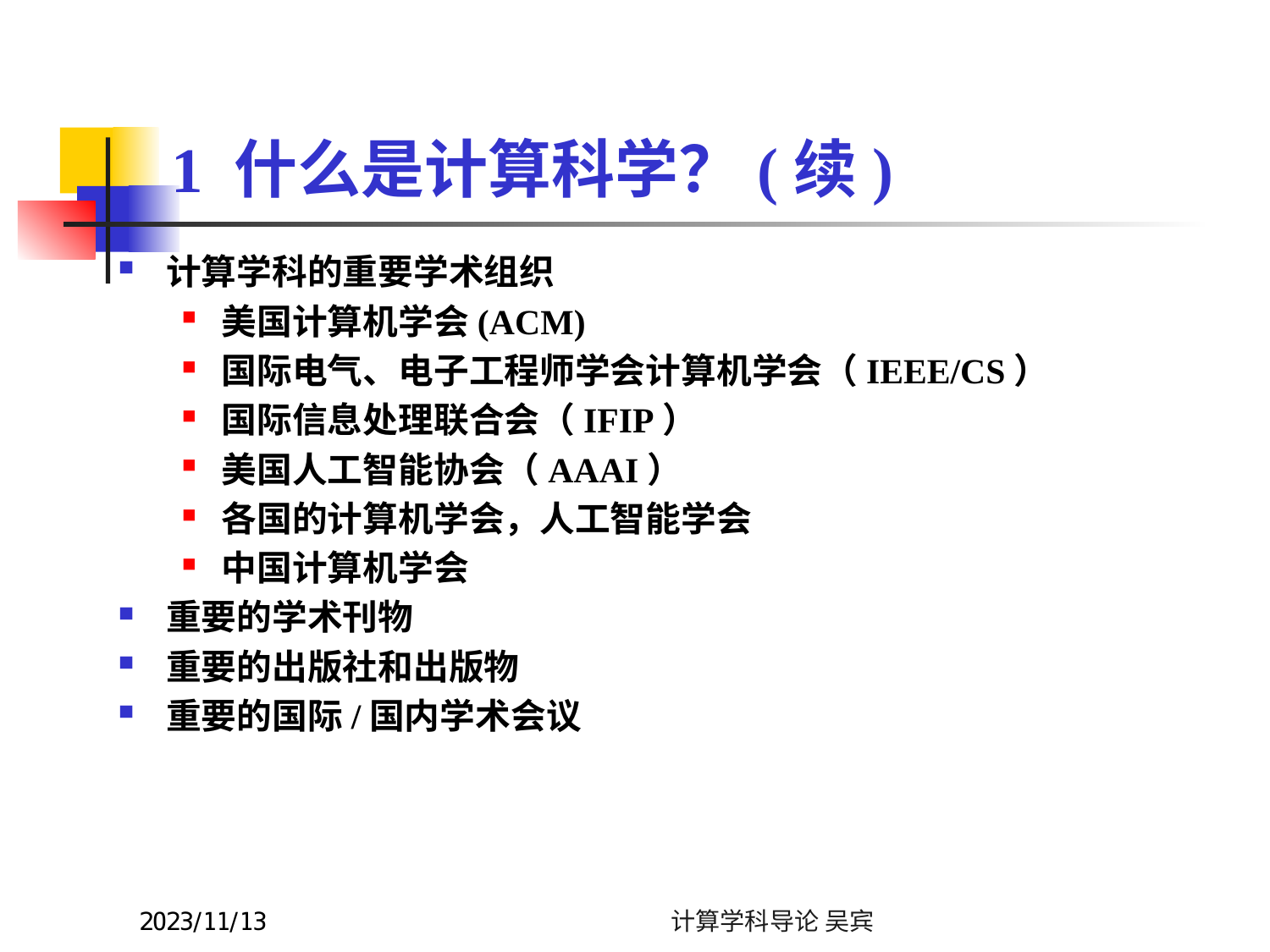

# 1 什么是计算科学？(续)
计算学科的重要学术组织
美国计算机学会(ACM)
国际电气、电子工程师学会计算机学会（IEEE/CS）
国际信息处理联合会（IFIP）
美国人工智能协会（AAAI）
各国的计算机学会，人工智能学会
中国计算机学会
重要的学术刊物
重要的出版社和出版物
重要的国际/国内学术会议
2023/11/13
计算学科导论 吴宾